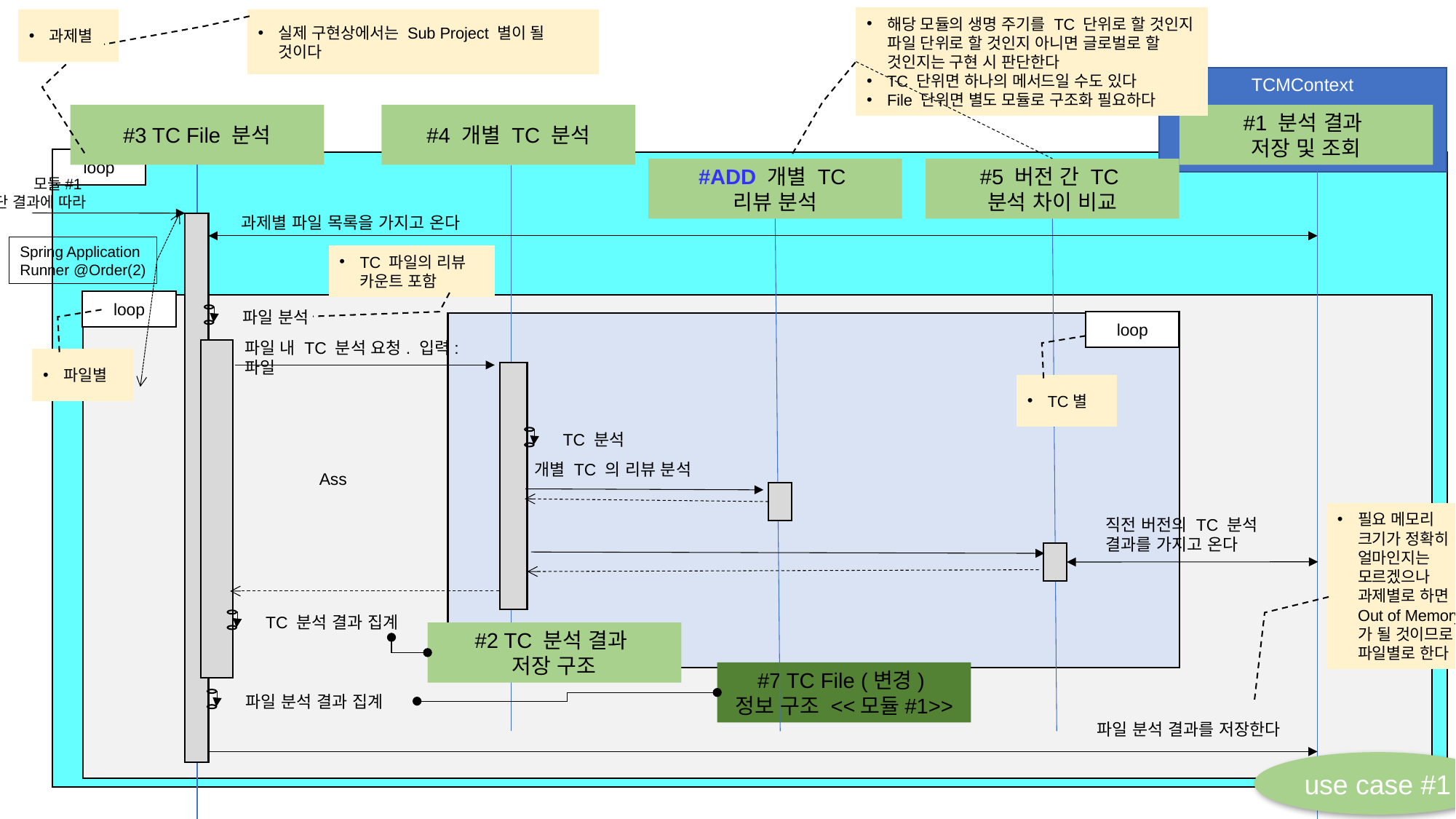

해당 모듈의 생명 주기를 TC 단위로 할 것인지 파일 단위로 할 것인지 아니면 글로벌로 할 것인지는 구현 시 판단한다
TC 단위면 하나의 메서드일 수도 있다
File 단위면 별도 모듈로 구조화 필요하다
과제별
실제 구현상에서는 Sub Project 별이 될 것이다
TCMContext
#3 TC File 분석
#4 개별 TC 분석
#1 분석 결과
저장 및 조회
loop

#ADD 개별 TC
리뷰 분석
#5 버전 간 TC
분석 차이 비교
모듈#1
판단 결과에 따라
과제별 파일 목록을 가지고 온다

Spring Application
Runner @Order(2)
TC 파일의 리뷰 카운트 포함
loop

파일 분석

loop

파일 내 TC 분석 요청. 입력: 파일

파일별

TC별
TC 분석

개별 TC 의 리뷰 분석
Ass

필요 메모리 크기가 정확히 얼마인지는 모르겠으나 과제별로 하면 Out of Memory 가 될 것이므로 파일별로 한다
직전 버전의 TC 분석 결과를 가지고 온다

TC 분석 결과 집계

#2 TC 분석 결과
저장 구조
#7 TC File (변경)
정보 구조 <<모듈#1>>
파일 분석 결과 집계

파일 분석 결과를 저장한다
use case #1